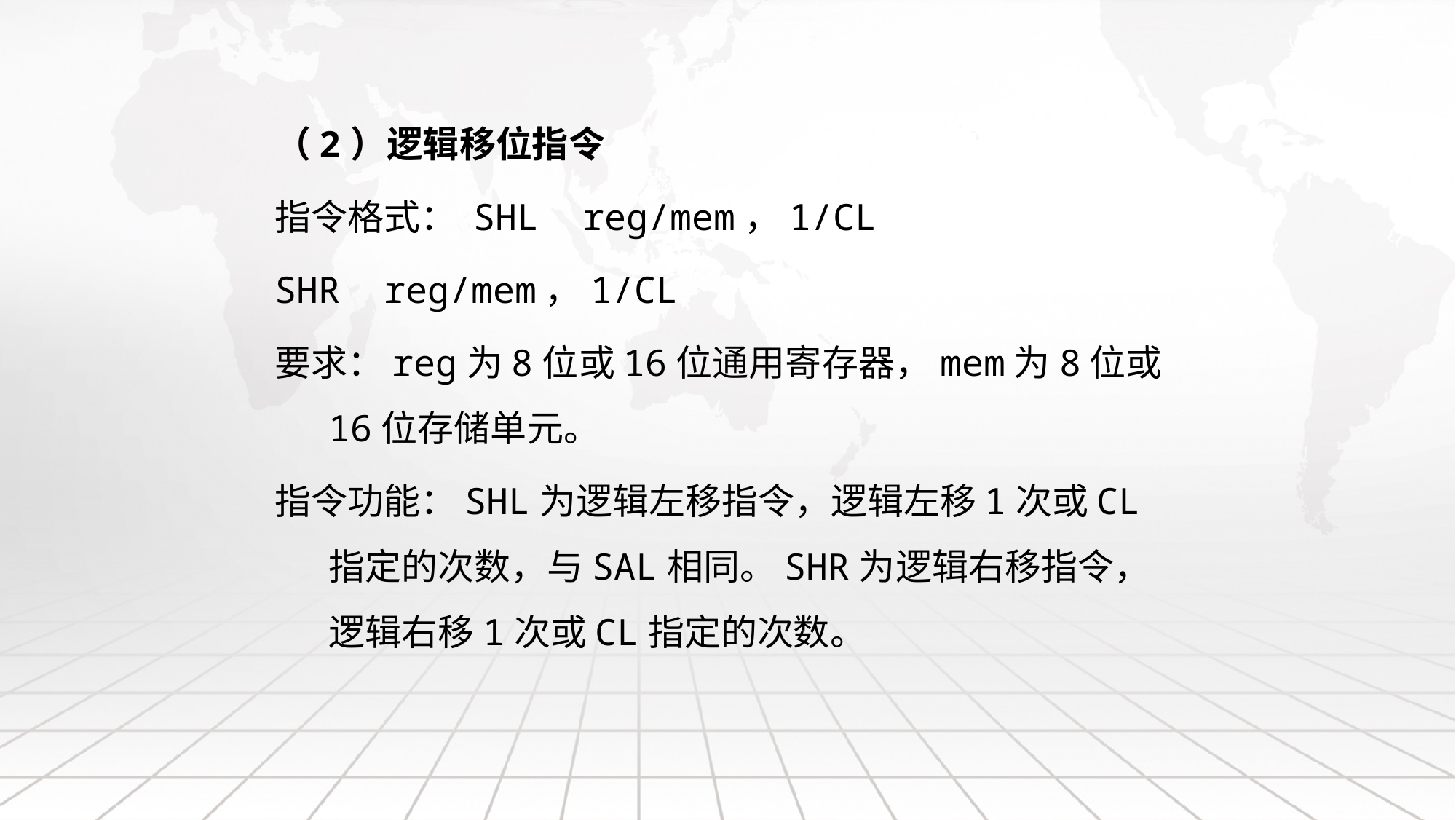

（2）逻辑移位指令
指令格式： SHL  reg/mem，1/CL
SHR  reg/mem，1/CL
要求：reg为8位或16位通用寄存器，mem为8位或16位存储单元。
指令功能：SHL为逻辑左移指令，逻辑左移1次或CL指定的次数，与SAL相同。SHR为逻辑右移指令，逻辑右移1次或CL指定的次数。